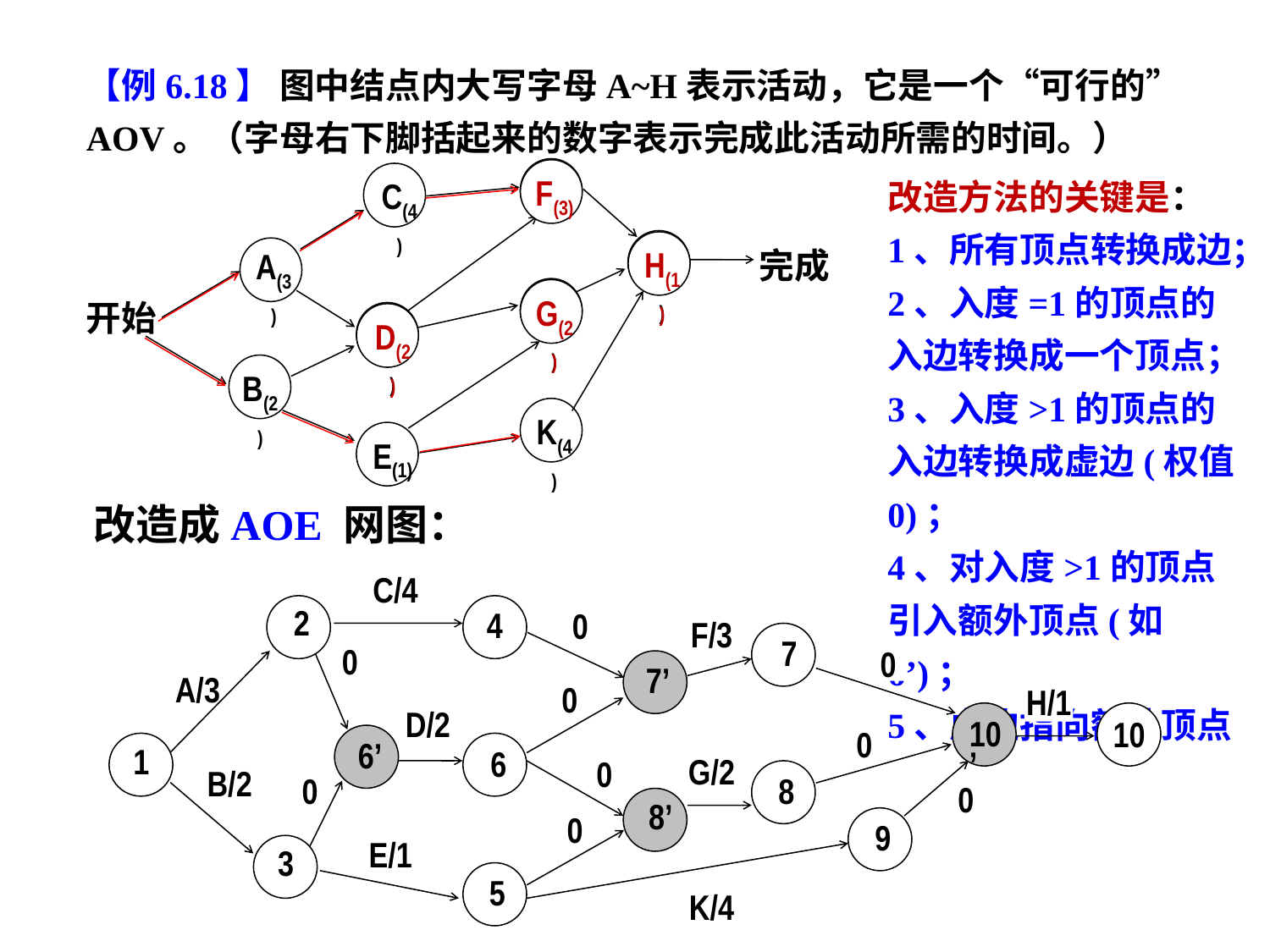

【例6.18】 图中结点内大写字母A~H表示活动，它是一个“可行的”AOV。（字母右下脚括起来的数字表示完成此活动所需的时间。）
改造方法的关键是：
1、所有顶点转换成边；
2、入度=1的顶点的入边转换成一个顶点；
3、入度>1的顶点的入边转换成虚边(权值0)；
4、对入度>1的顶点引入额外顶点(如6’)；
5、虚边指向额外顶点

F(3)
C(4)

H(1)
A(3)
完成

G(2)

开始
D(2)

B(2)

K(4)

E(1)

F(3)

H(1)

G(2)

D(2)

改造成AOE 网图：
C/4

2
4
0

F/3

7

0

0

7’
A/3
0
H/1

D/2
10’
10

0

6’
1
6

G/2

0
B/2
0
8

0
8’

0
9

E/1

3

5
K/4